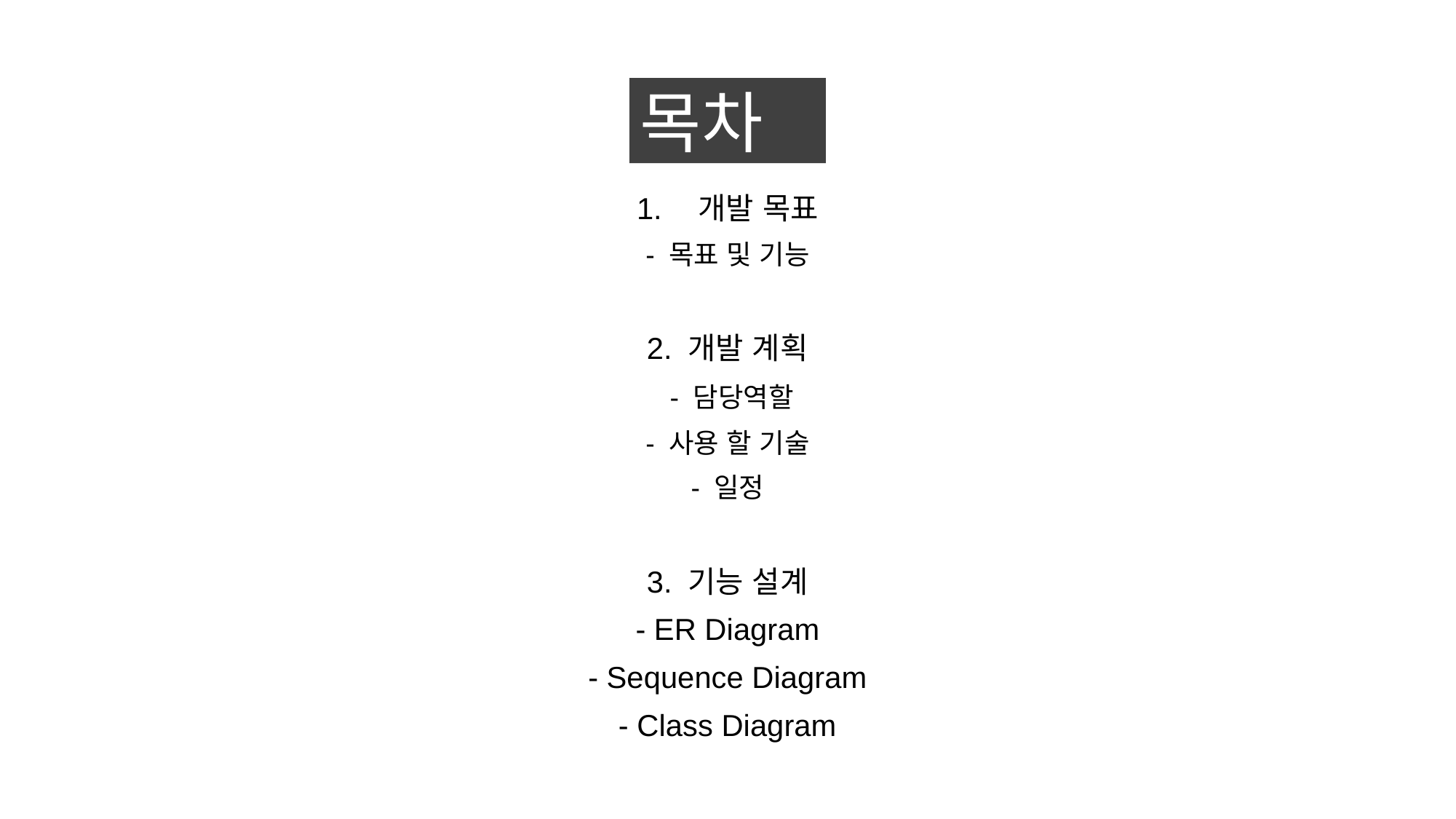

개발 목표
- 목표 및 기능

2. 개발 계획
 - 담당역할
- 사용 할 기술
- 일정

3. 기능 설계
- ER Diagram
- Sequence Diagram
- Class Diagram